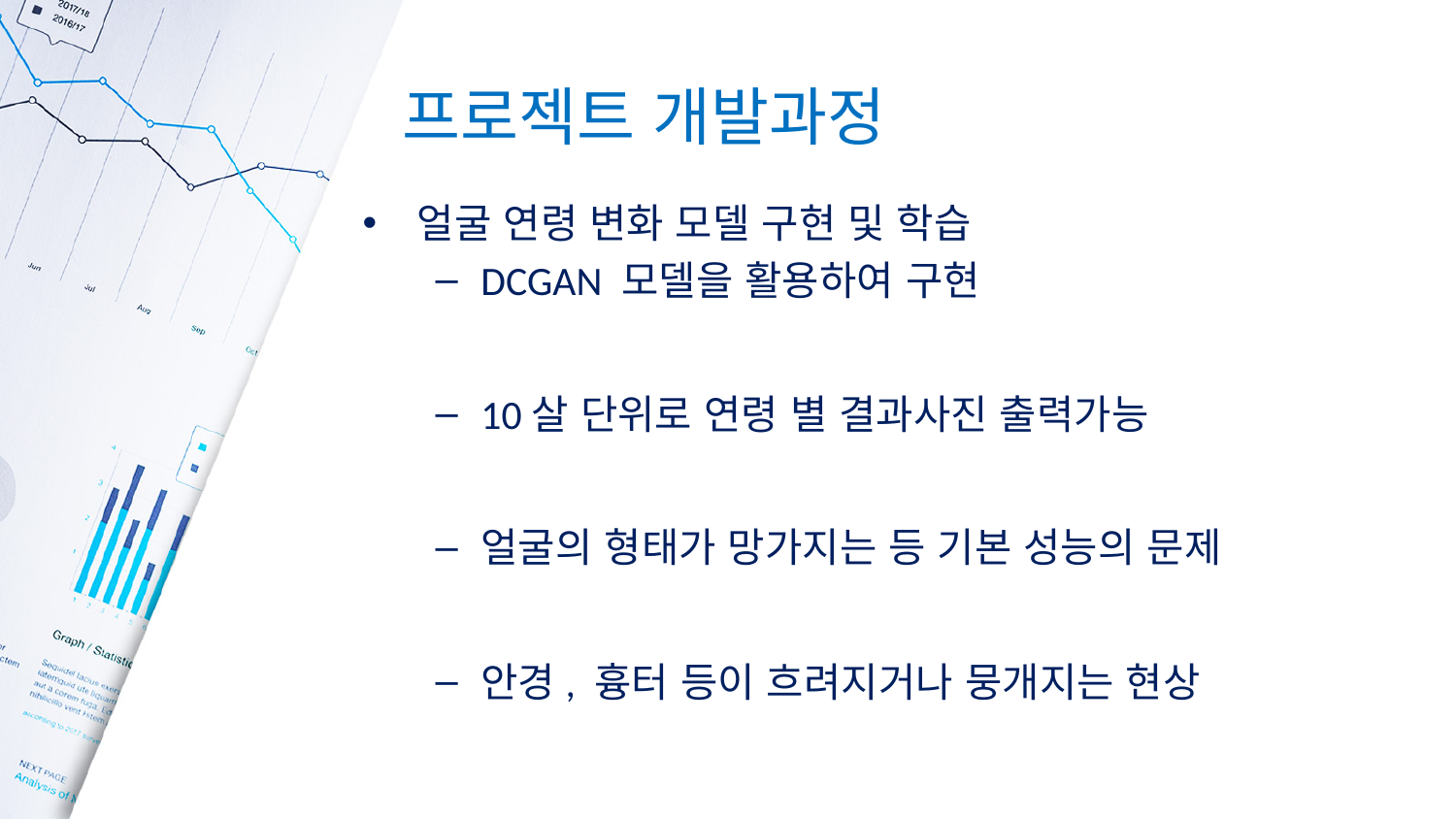

# 프로젝트 개발과정
얼굴 연령 변화 모델 구현 및 학습
DCGAN 모델을 활용하여 구현

10살 단위로 연령 별 결과사진 출력가능

얼굴의 형태가 망가지는 등 기본 성능의 문제

안경, 흉터 등이 흐려지거나 뭉개지는 현상